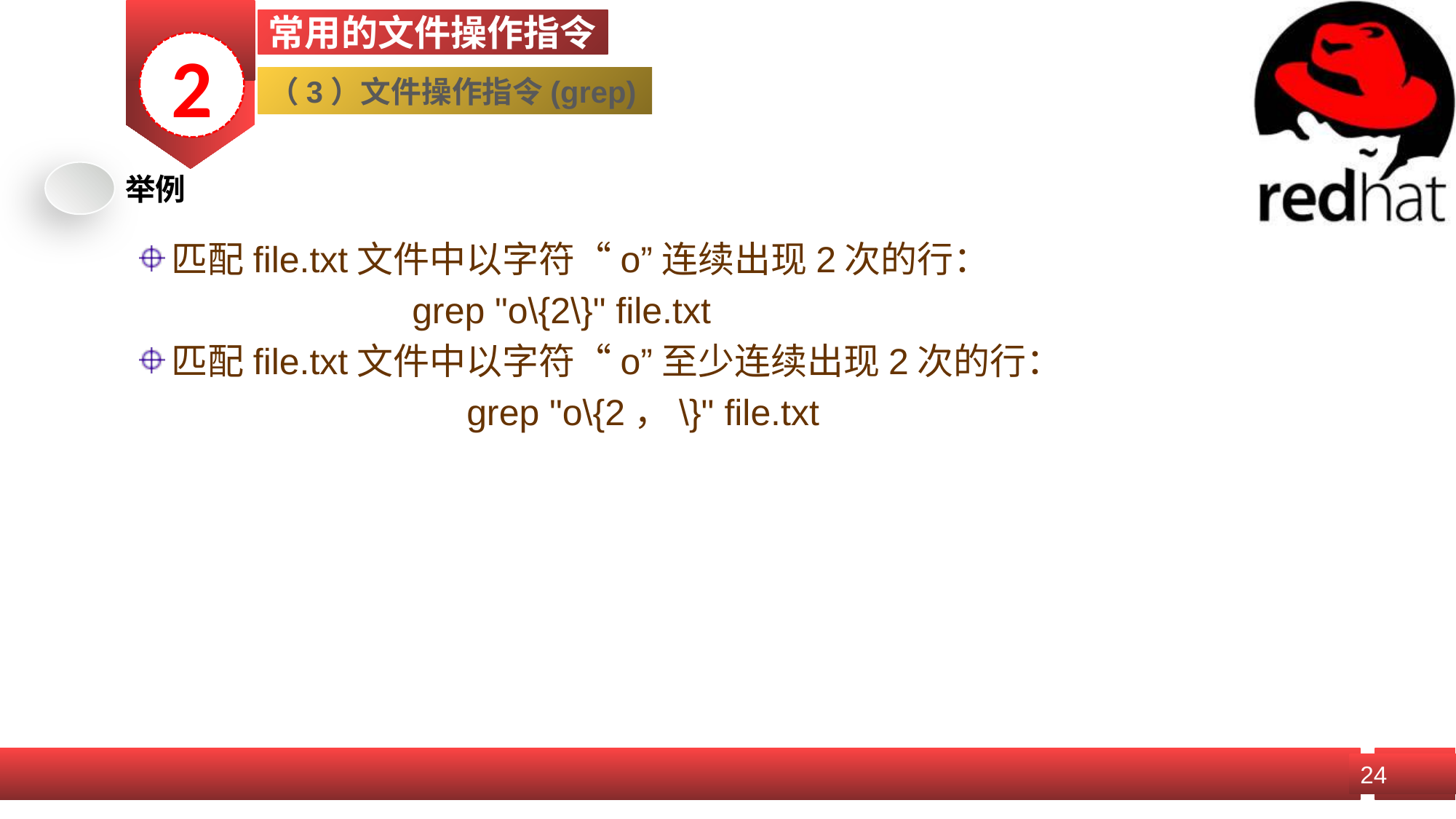

常用的文件操作指令
2
（3）文件操作指令(grep)

举例
匹配file.txt文件中以字符“o”连续出现2次的行：
		grep "o\{2\}" file.txt
匹配file.txt文件中以字符“o”至少连续出现2次的行：
			grep "o\{2，\}" file.txt